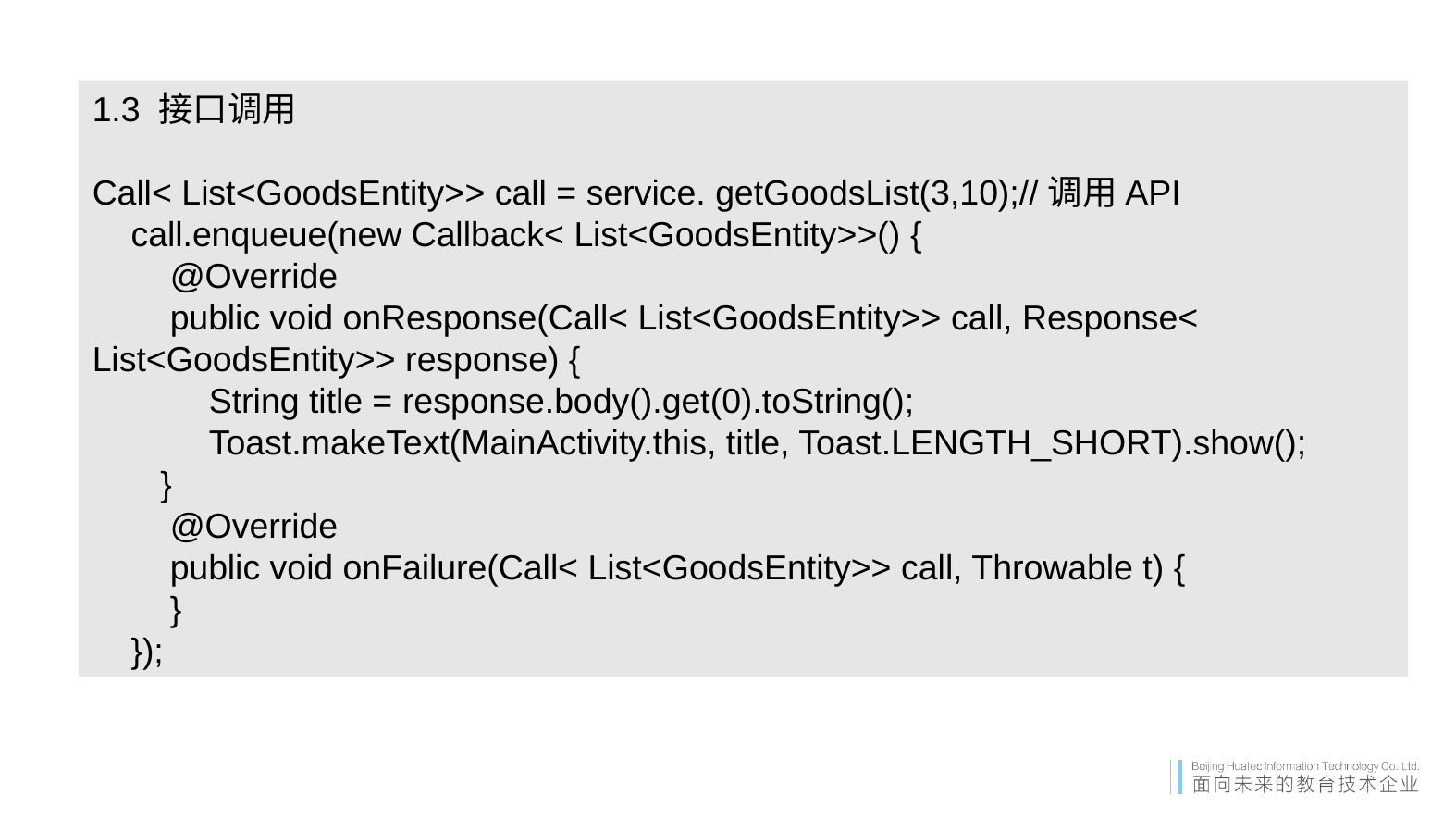

1.3 接口调用

Call< List<GoodsEntity>> call = service. getGoodsList(3,10);//调用API
    call.enqueue(new Callback< List<GoodsEntity>>() {
        @Override
        public void onResponse(Call< List<GoodsEntity>> call, Response< List<GoodsEntity>> response) {
            String title = response.body().get(0).toString();
            Toast.makeText(MainActivity.this, title, Toast.LENGTH_SHORT).show();
       }
        @Override
        public void onFailure(Call< List<GoodsEntity>> call, Throwable t) {
        }
    });